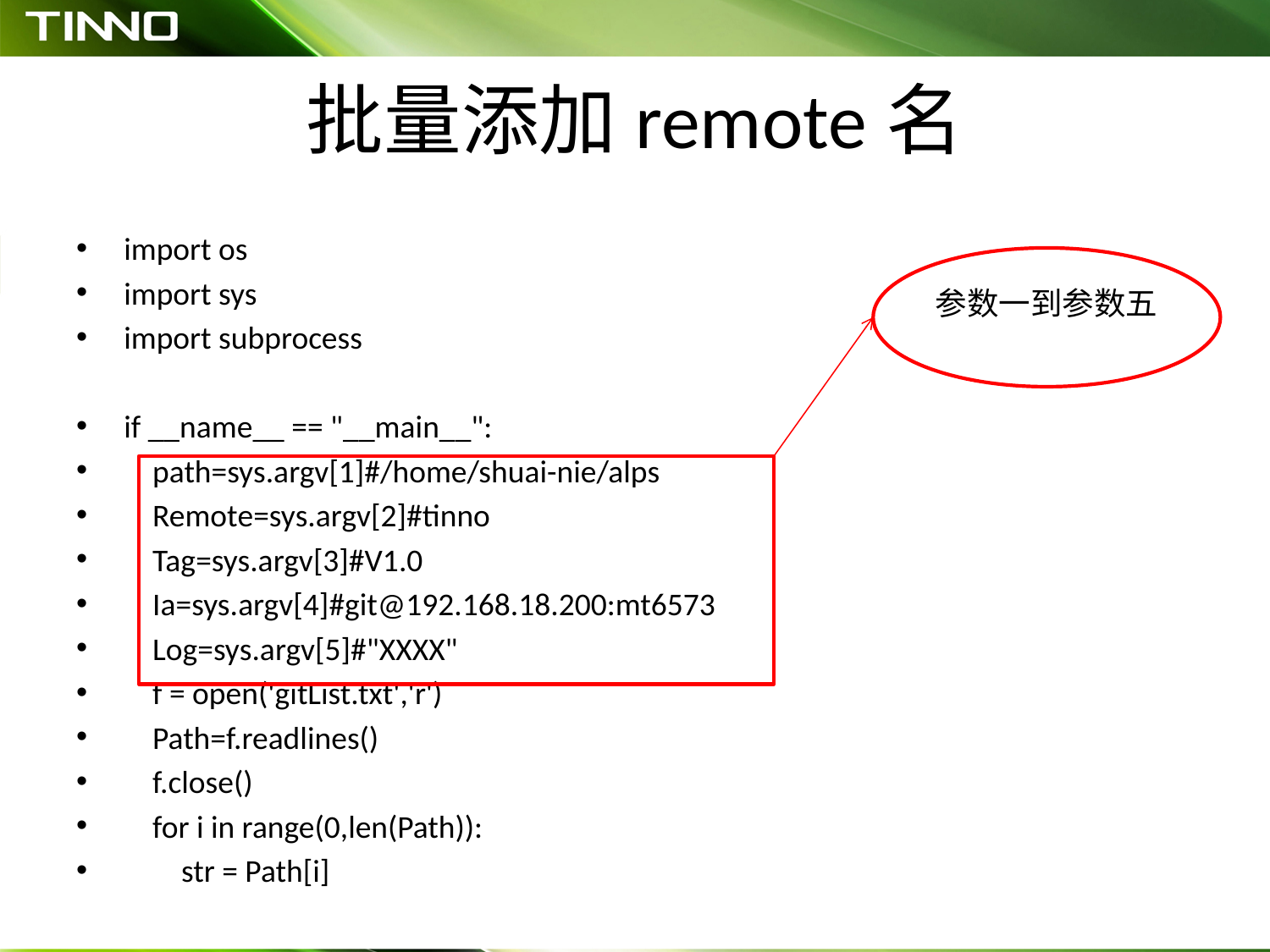

# 批量添加remote名
import os
import sys
import subprocess

if __name__ == "__main__":
    path=sys.argv[1]#/home/shuai-nie/alps
    Remote=sys.argv[2]#tinno
    Tag=sys.argv[3]#V1.0
    Ia=sys.argv[4]#git@192.168.18.200:mt6573
    Log=sys.argv[5]#"XXXX"
    f = open('gitList.txt','r')
    Path=f.readlines()
    f.close()
    for i in range(0,len(Path)):
        str = Path[i]

参数一到参数五